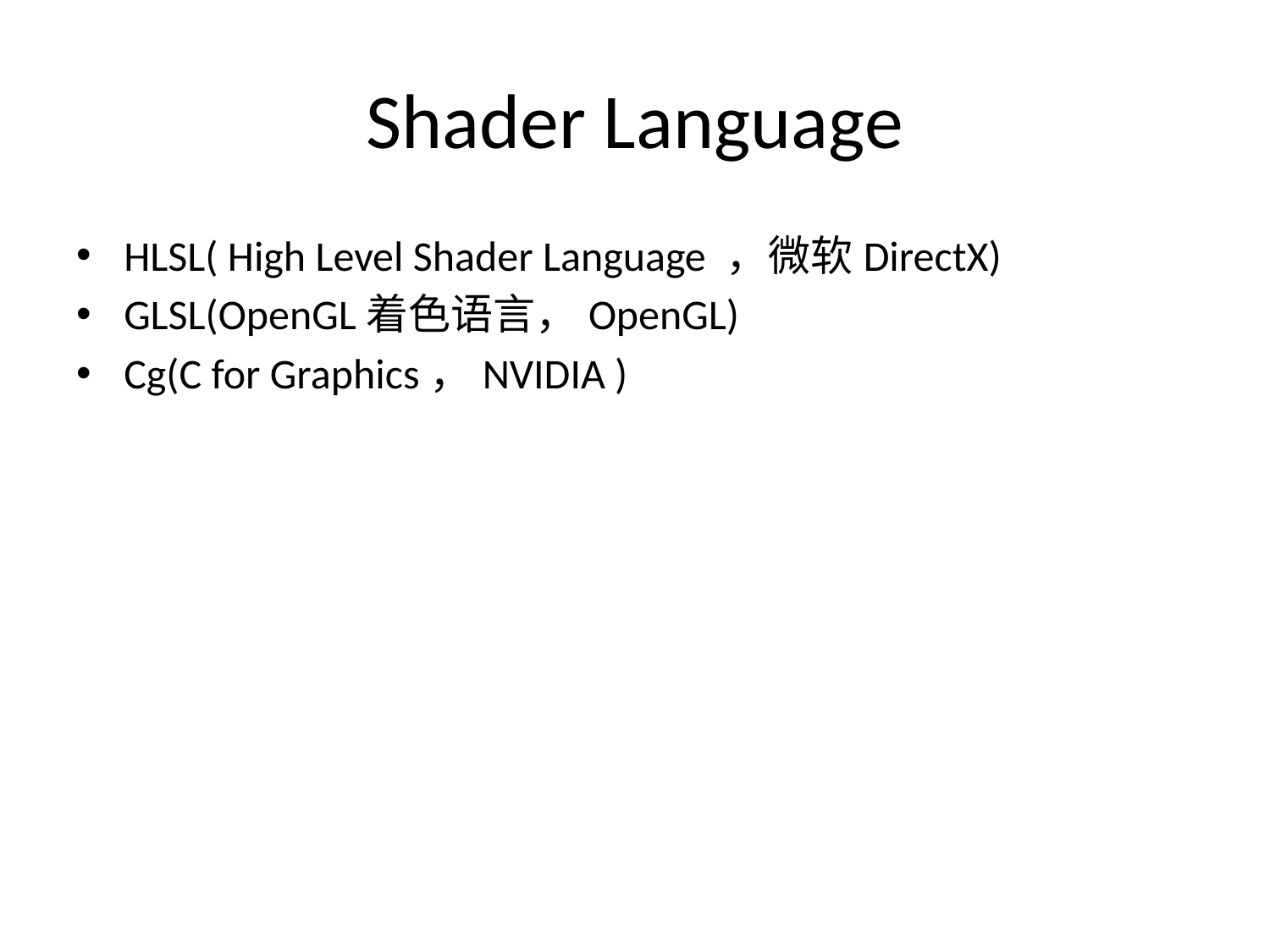

# Shader Language
HLSL( High Level Shader Language ，微软DirectX)
GLSL(OpenGL着色语言，OpenGL)
Cg(C for Graphics，NVIDIA )